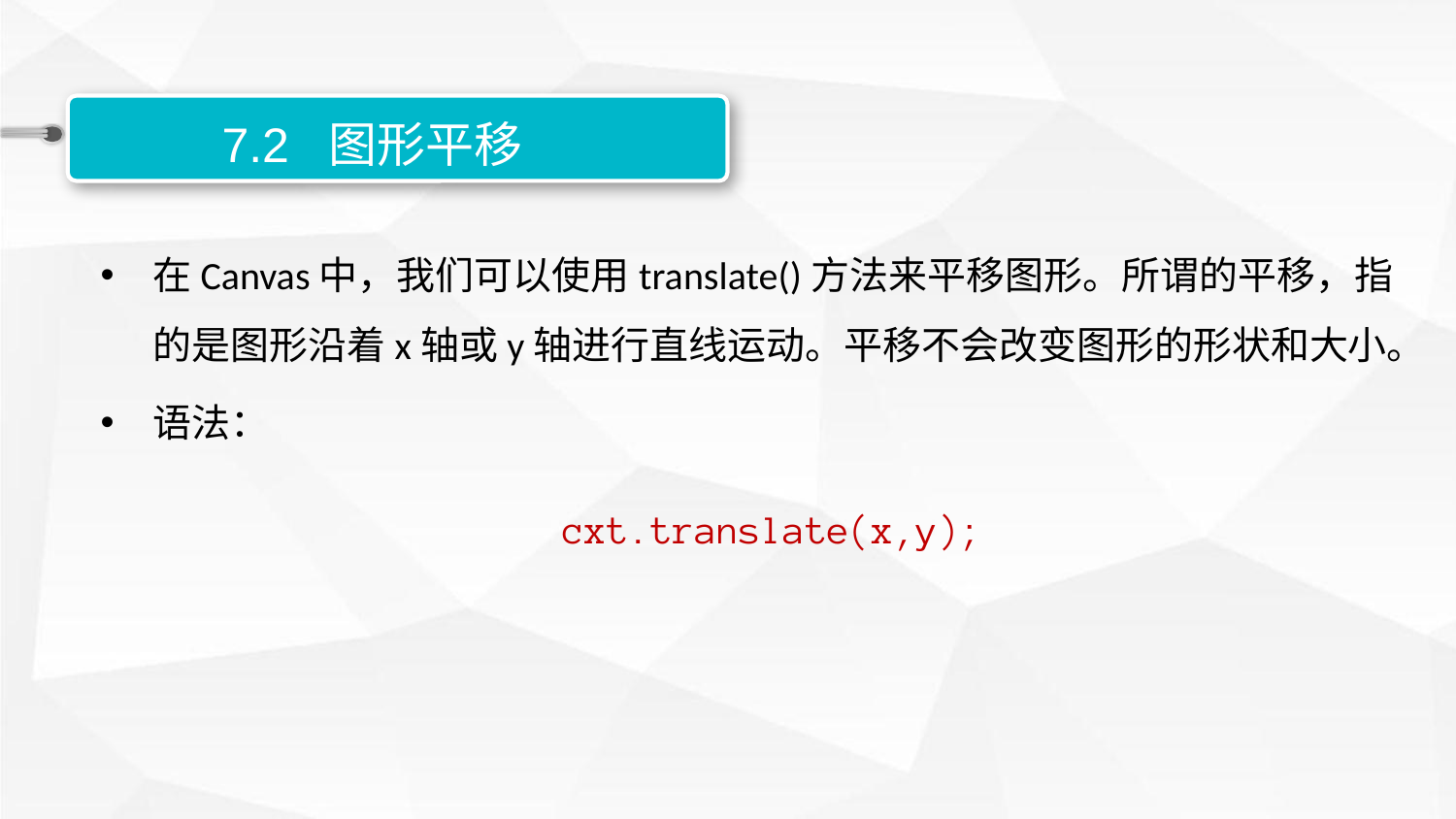

7.2  图形平移

在Canvas中，我们可以使用translate()方法来平移图形。所谓的平移，指的是图形沿着x轴或y轴进行直线运动。平移不会改变图形的形状和大小。
语法：
cxt.translate(x,y);